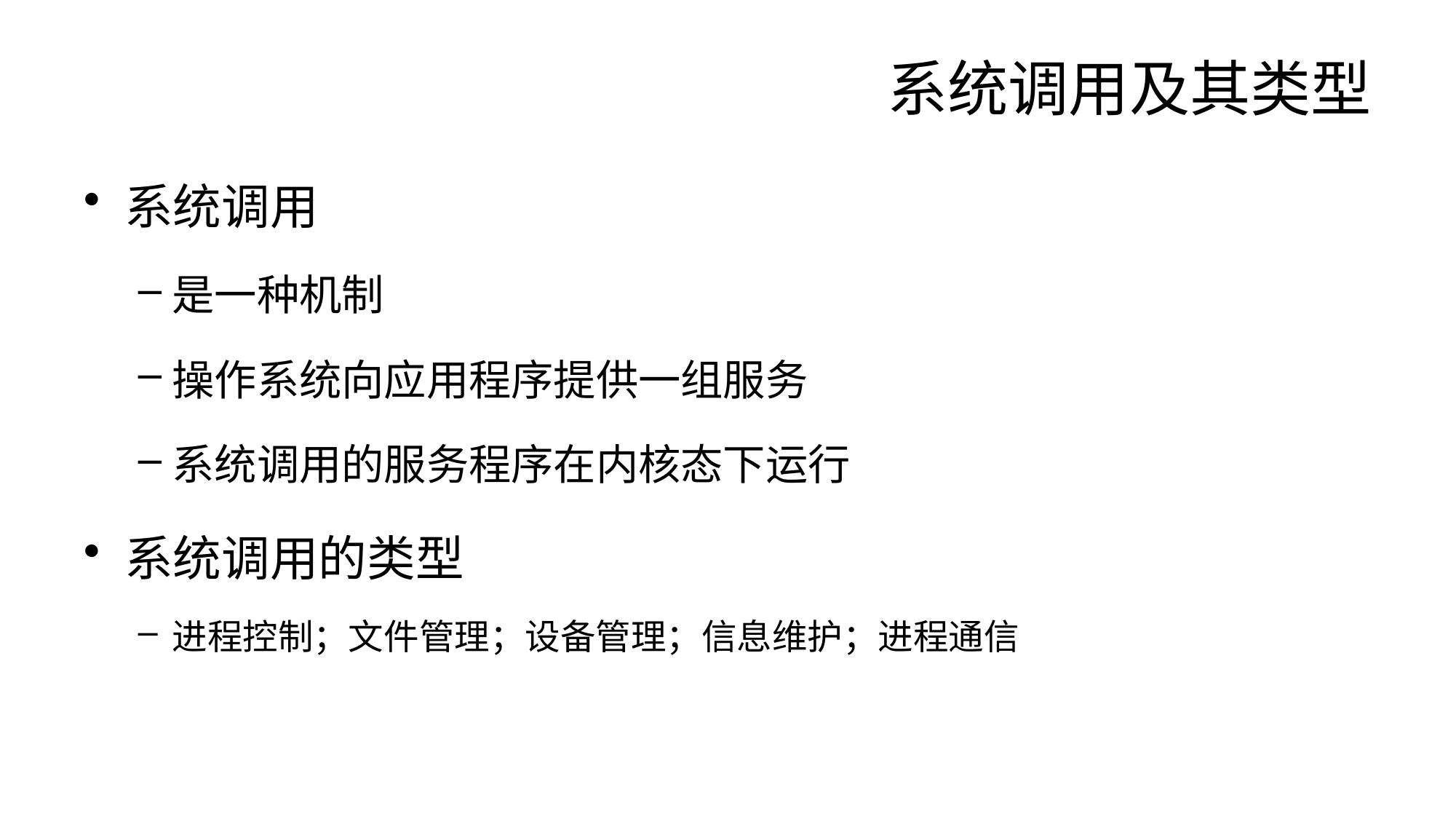

# 系统调用及其类型
系统调用
是一种机制
操作系统向应用程序提供一组服务
系统调用的服务程序在内核态下运行
系统调用的类型
进程控制；文件管理；设备管理；信息维护；进程通信